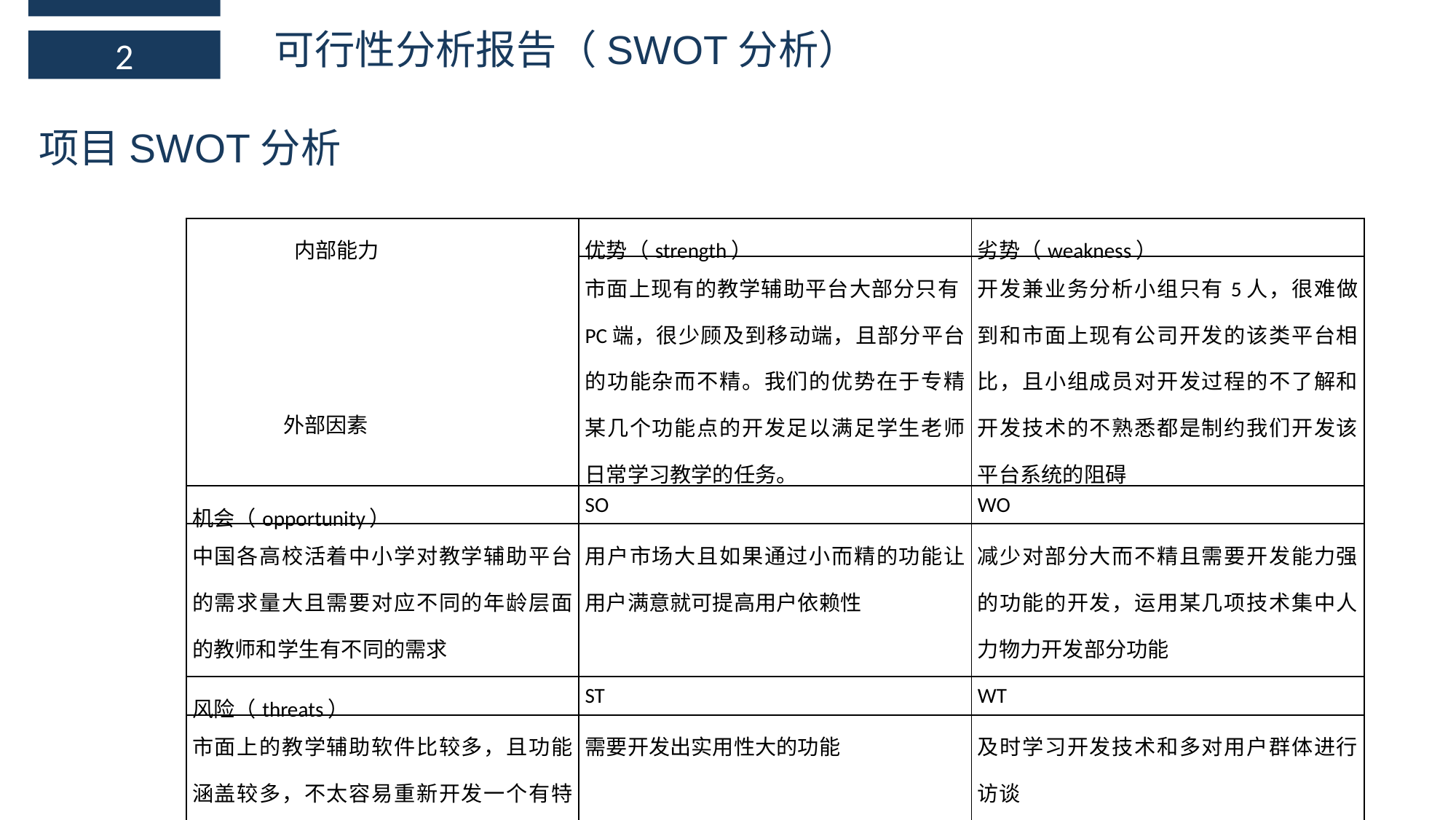

可行性分析报告（SWOT分析）
2
项目SWOT分析
| 内部能力         外部因素 | 优势（strength） | 劣势（weakness） |
| --- | --- | --- |
|  | 市面上现有的教学辅助平台大部分只有PC端，很少顾及到移动端，且部分平台的功能杂而不精。我们的优势在于专精某几个功能点的开发足以满足学生老师日常学习教学的任务。 | 开发兼业务分析小组只有5人，很难做到和市面上现有公司开发的该类平台相比，且小组成员对开发过程的不了解和开发技术的不熟悉都是制约我们开发该平台系统的阻碍 |
| 机会（opportunity） | SO | WO |
| 中国各高校活着中小学对教学辅助平台的需求量大且需要对应不同的年龄层面的教师和学生有不同的需求 | 用户市场大且如果通过小而精的功能让用户满意就可提高用户依赖性 | 减少对部分大而不精且需要开发能力强的功能的开发，运用某几项技术集中人力物力开发部分功能 |
| 风险（threats） | ST | WT |
| 市面上的教学辅助软件比较多，且功能涵盖较多，不太容易重新开发一个有特点的平台 | 需要开发出实用性大的功能 | 及时学习开发技术和多对用户群体进行访谈 |